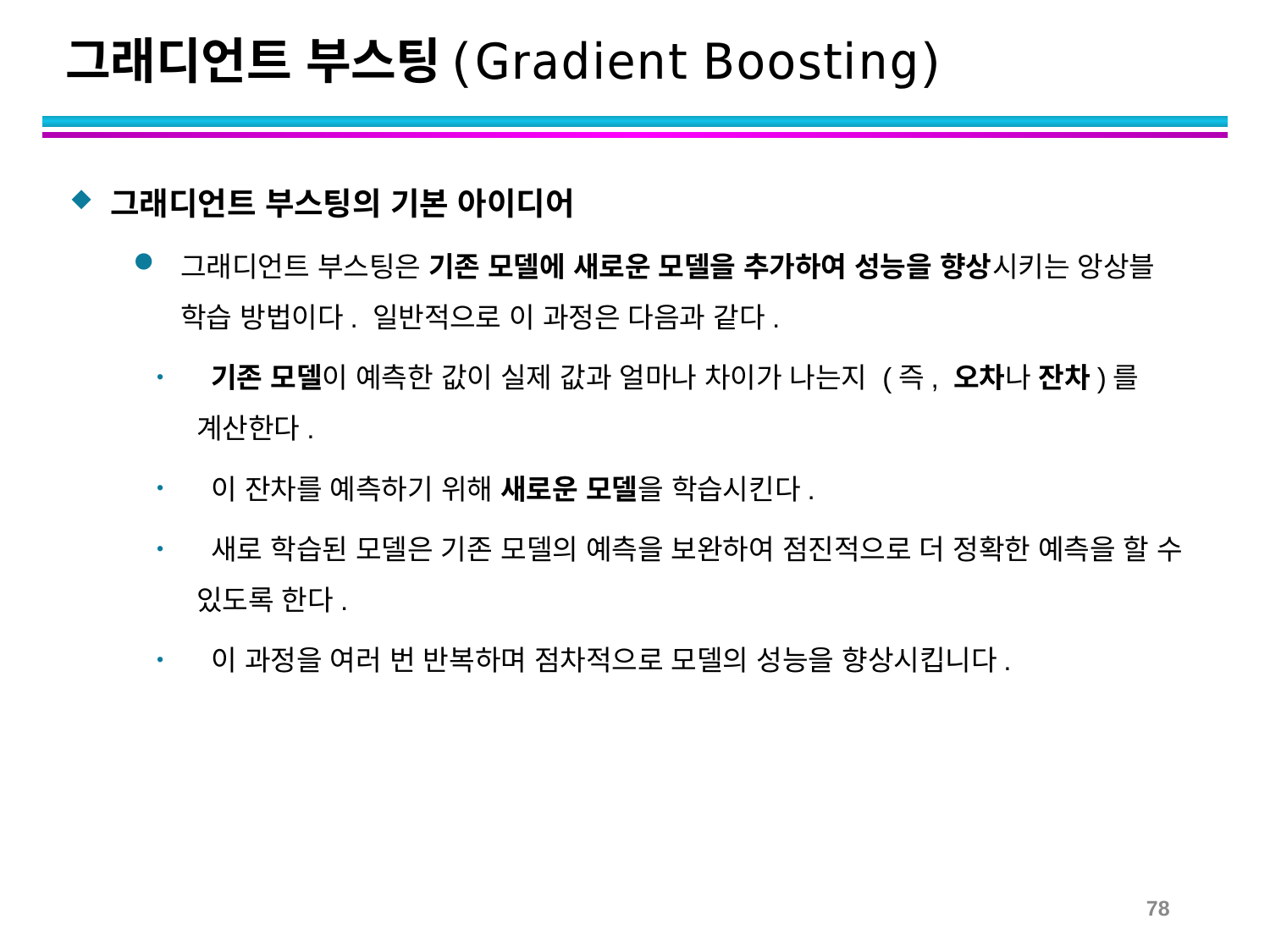

# 그래디언트 부스팅(Gradient Boosting)
그래디언트 부스팅의 기본 아이디어
그래디언트 부스팅은 기존 모델에 새로운 모델을 추가하여 성능을 향상시키는 앙상블 학습 방법이다. 일반적으로 이 과정은 다음과 같다.
 기존 모델이 예측한 값이 실제 값과 얼마나 차이가 나는지 (즉, 오차나 잔차)를 계산한다.
 이 잔차를 예측하기 위해 새로운 모델을 학습시킨다.
 새로 학습된 모델은 기존 모델의 예측을 보완하여 점진적으로 더 정확한 예측을 할 수 있도록 한다.
 이 과정을 여러 번 반복하며 점차적으로 모델의 성능을 향상시킵니다.
78